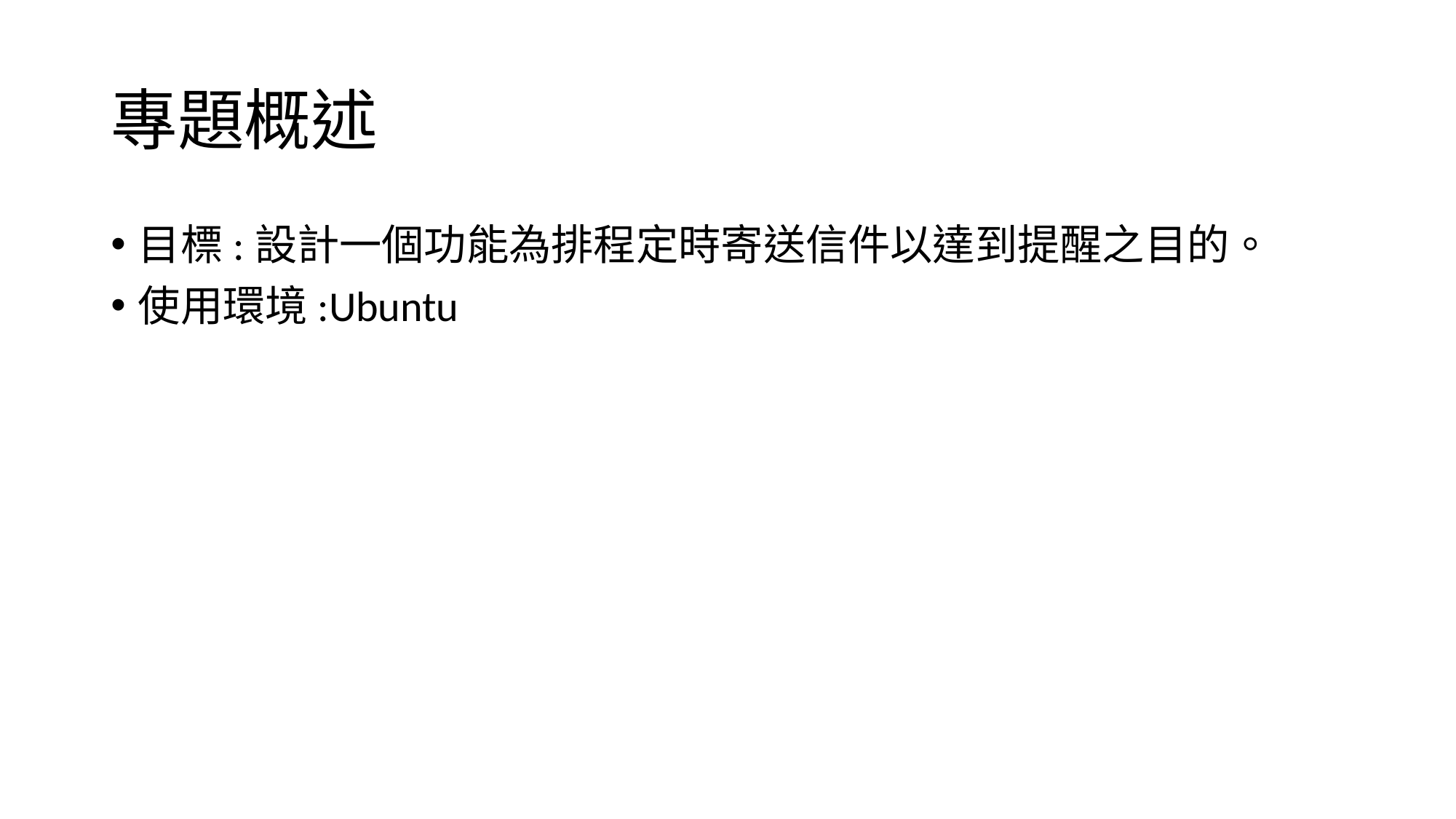

# 專題概述
目標:設計一個功能為排程定時寄送信件以達到提醒之目的。
使用環境:Ubuntu